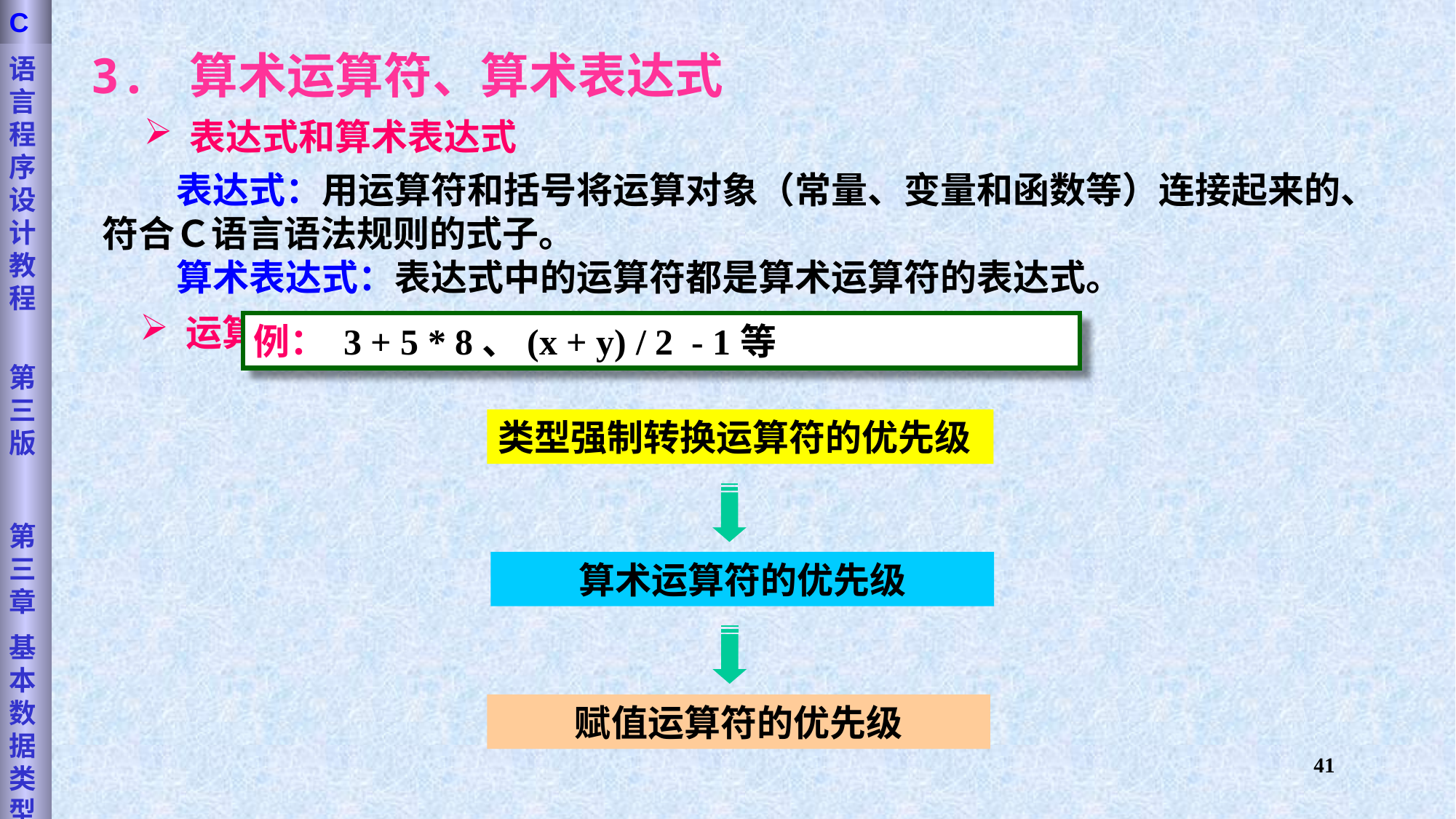

语言程序设计教程
第三版

第三章
基本数据类型
C
3. 算术运算符、算术表达式
 表达式和算术表达式
        表达式：用运算符和括号将运算对象（常量、变量和函数等）连接起来的、符合Ｃ语言语法规则的式子。
        算术表达式：表达式中的运算符都是算术运算符的表达式。
 运算符优先级（到目前为止）
例： 3 + 5 * 8、(x + y) / 2  - 1等
类型强制转换运算符的优先级

算术运算符的优先级

赋值运算符的优先级
41